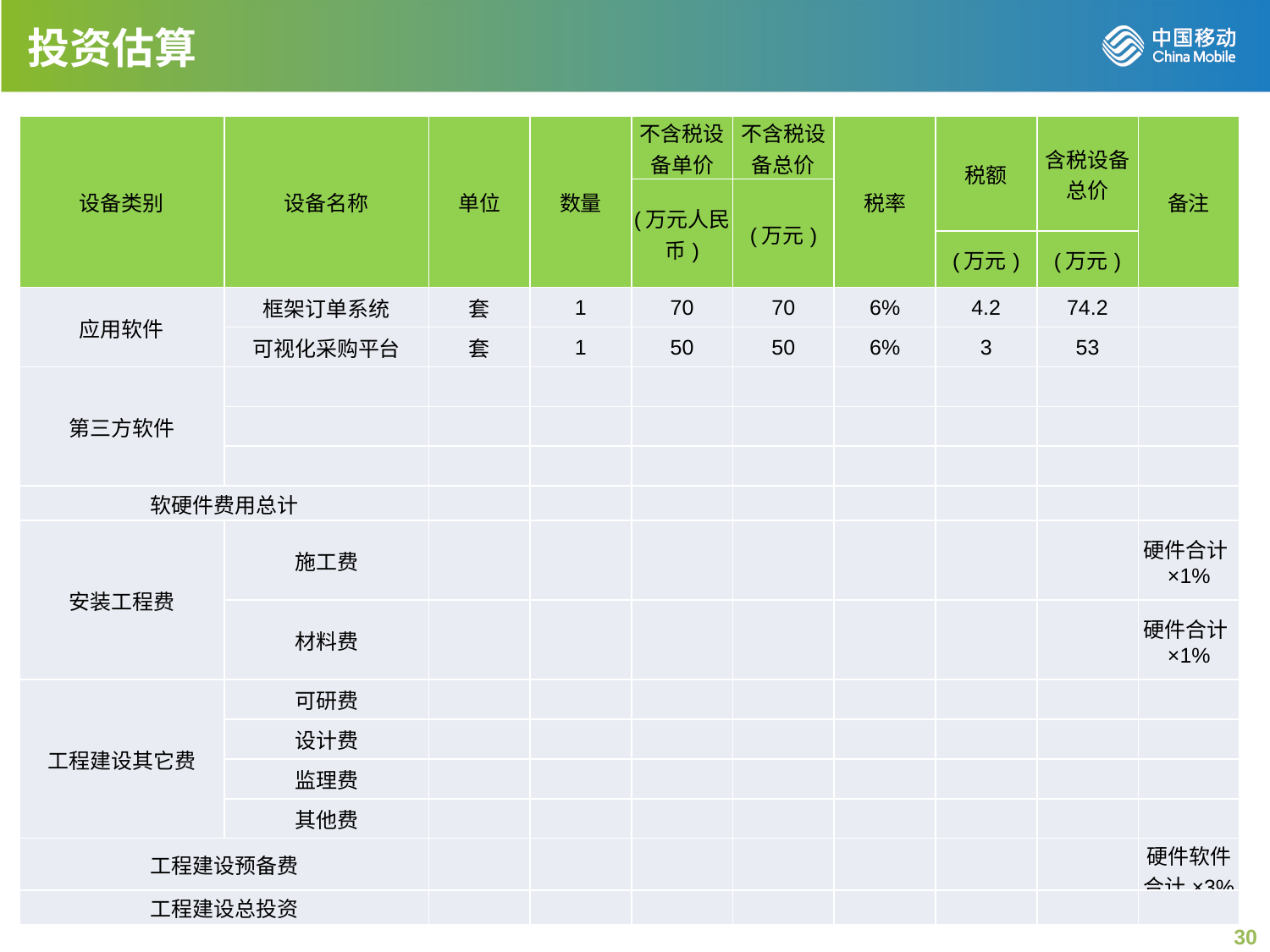

投资估算
| 设备类别 | 设备名称 | 单位 | 数量 | 不含税设备单价 | 不含税设备总价 | 税率 | 税额 | 含税设备总价 | 备注 |
| --- | --- | --- | --- | --- | --- | --- | --- | --- | --- |
|  |  |  |  | (万元人民币) | (万元) |  |  |  |  |
|  |  |  |  |  |  |  | (万元) | (万元) |  |
| 应用软件 | 框架订单系统 | 套 | 1 | 70 | 70 | 6% | 4.2 | 74.2 |  |
|  | 可视化采购平台 | 套 | 1 | 50 | 50 | 6% | 3 | 53 |  |
| 第三方软件 |  |  |  |  |  |  |  |  |  |
|  |  |  |  |  |  |  |  |  |  |
|  |  |  |  |  |  |  |  |  |  |
| 软硬件费用总计 |  |  |  |  |  |  |  |  |  |
| 安装工程费 | 施工费 |  |  |  |  |  |  |  | 硬件合计×1% |
|  | 材料费 |  |  |  |  |  |  |  | 硬件合计×1% |
| 工程建设其它费 | 可研费 |  |  |  |  |  |  |  |  |
|  | 设计费 |  |  |  |  |  |  |  |  |
|  | 监理费 |  |  |  |  |  |  |  |  |
|  | 其他费 |  |  |  |  |  |  |  |  |
| 工程建设预备费 |  |  |  |  |  |  |  |  | 硬件软件合计×3% |
| 工程建设总投资 |  |  |  |  |  |  |  |  |  |